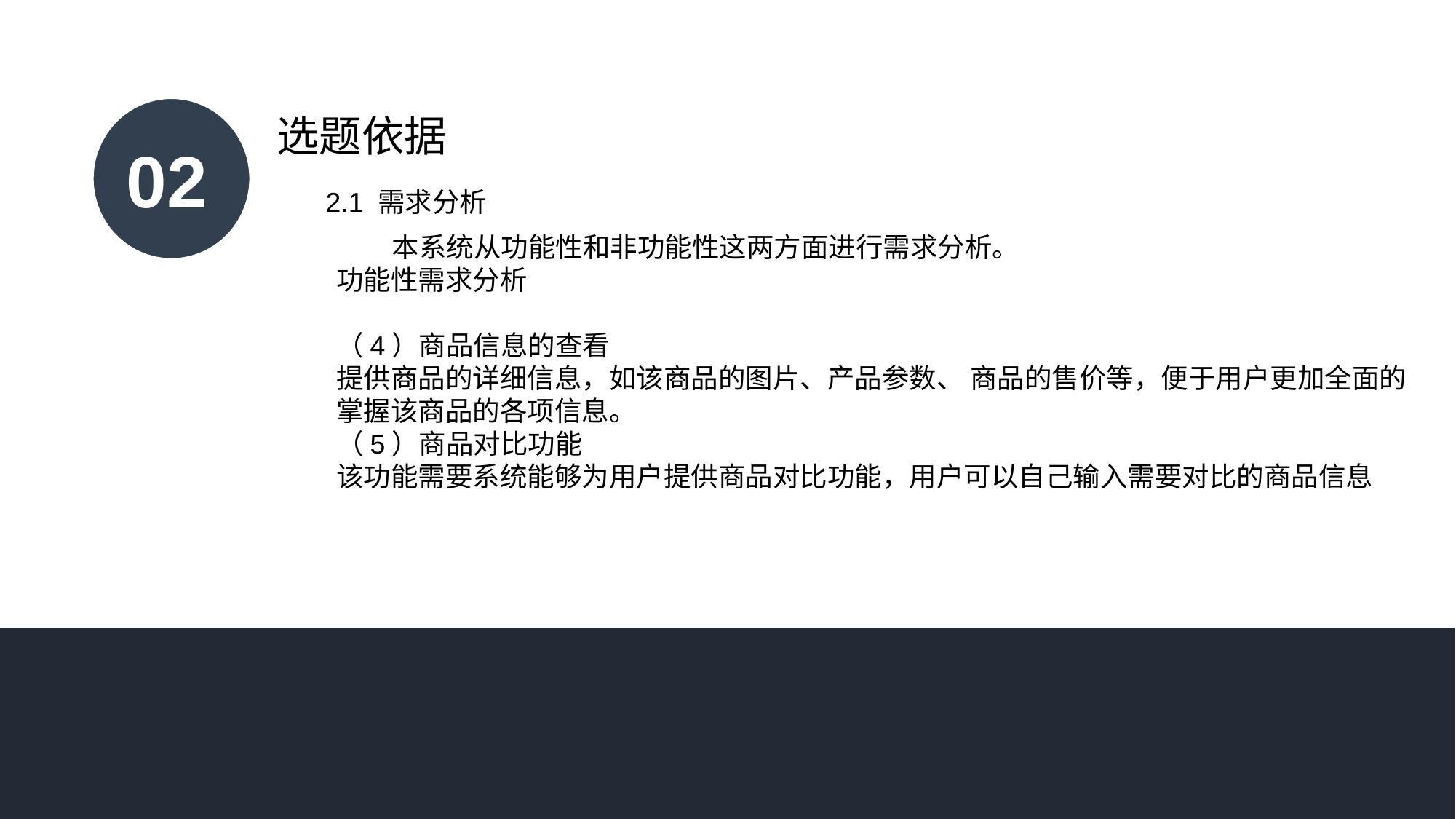

02
选题依据
2.1 需求分析
        本系统从功能性和非功能性这两方面进行需求分析。
功能性需求分析

（4）商品信息的查看
提供商品的详细信息，如该商品的图片、产品参数、 商品的售价等，便于用户更加全面的掌握该商品的各项信息。
（5）商品对比功能
该功能需要系统能够为用户提供商品对比功能，用户可以自己输入需要对比的商品信息